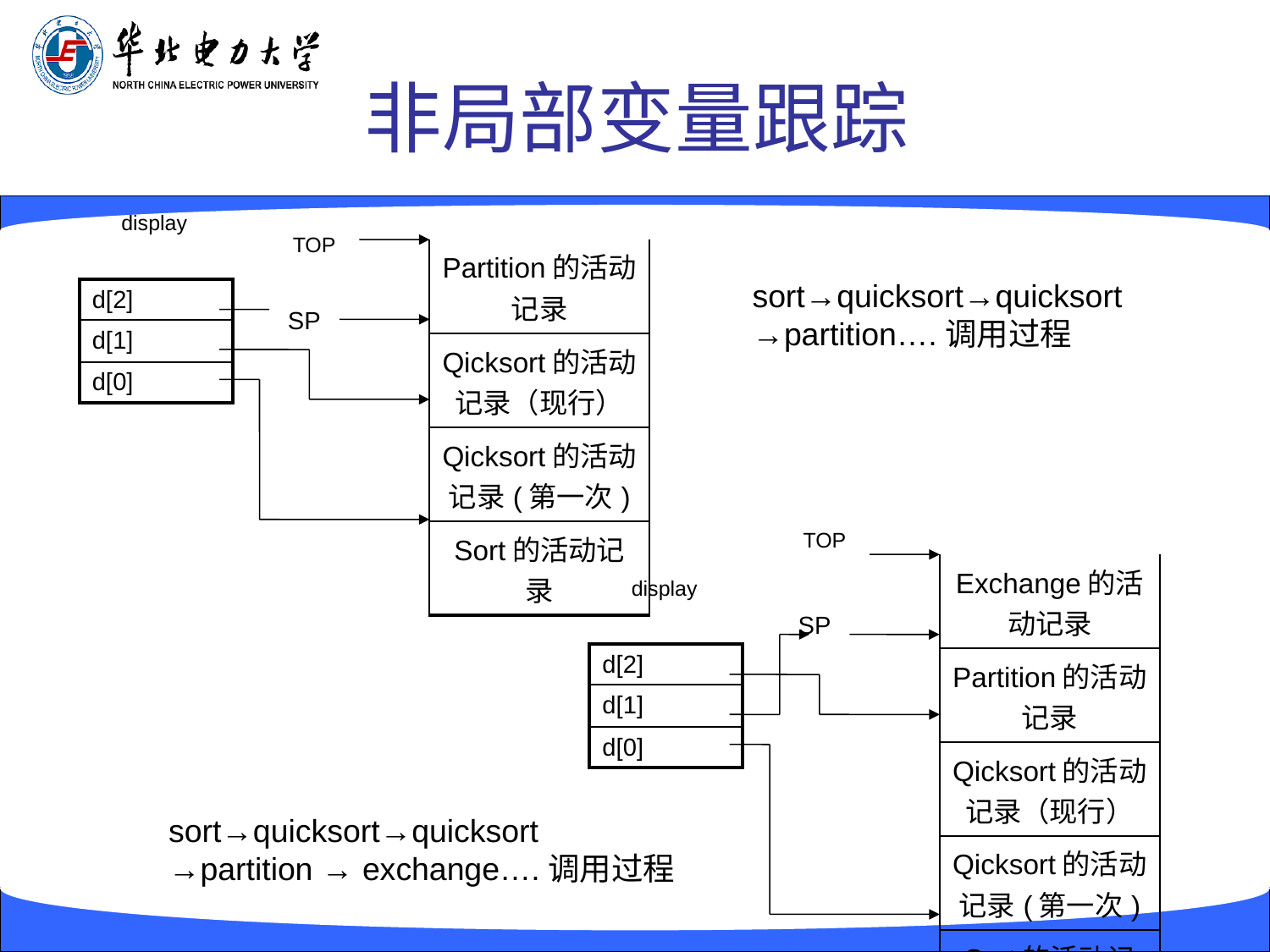

# 非局部变量跟踪
display
TOP

| Partition的活动记录 |
| --- |
| Qicksort的活动记录（现行） |
| Qicksort的活动记录(第一次) |
| Sort的活动记录 |
sort→quicksort→quicksort
→partition….调用过程
| d[2] |
| --- |
| d[1] |
| d[0] |
SP

TOP

display

| Exchange的活动记录 |
| --- |
| Partition的活动记录 |
| Qicksort的活动记录（现行） |
| Qicksort的活动记录(第一次) |
| Sort的活动记录 |
SP

| d[2] |
| --- |
| d[1] |
| d[0] |

sort→quicksort→quicksort
→partition → exchange….调用过程